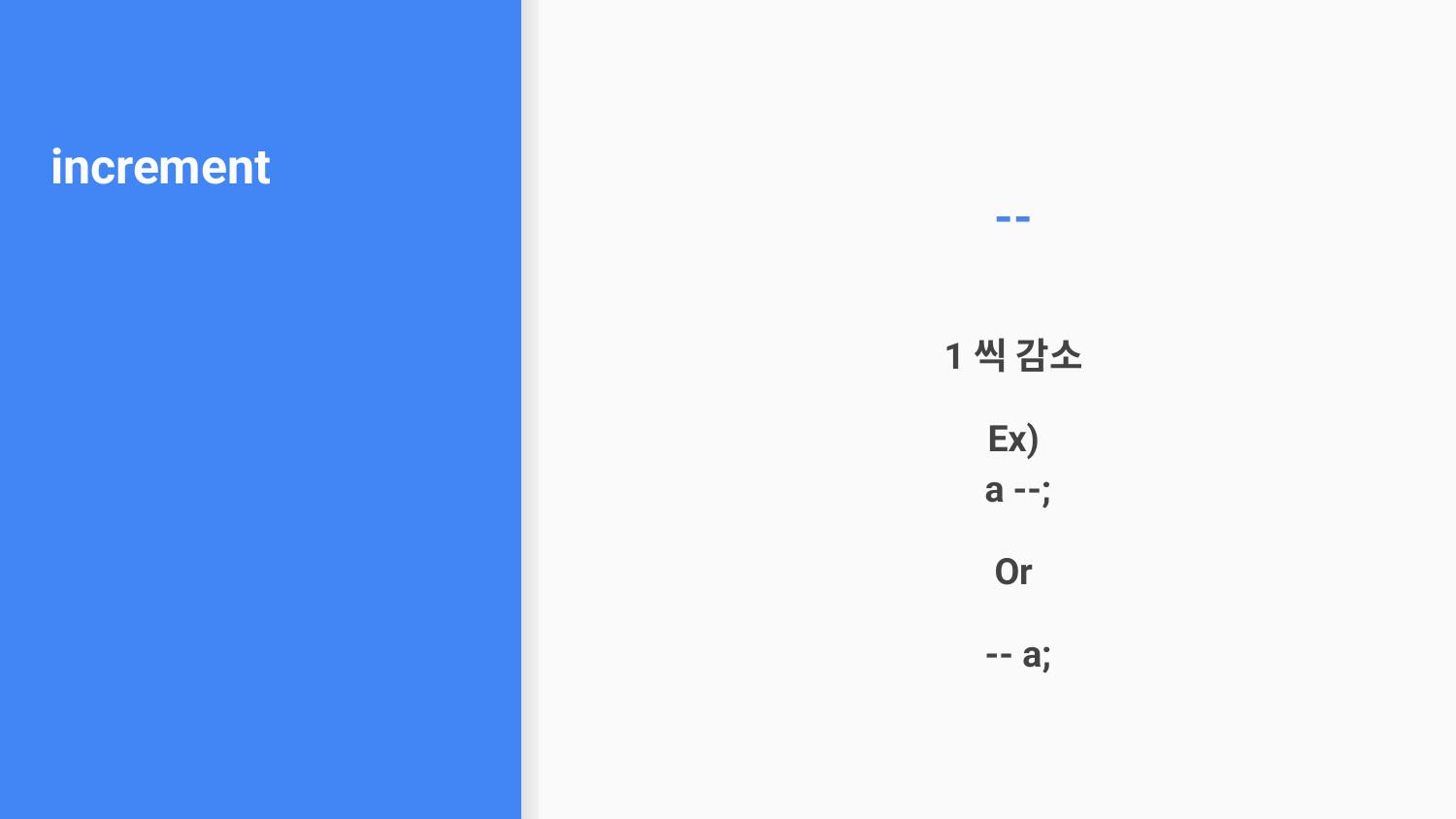

# increment

--
1씩 감소
Ex)
  a --;
Or
 -- a;